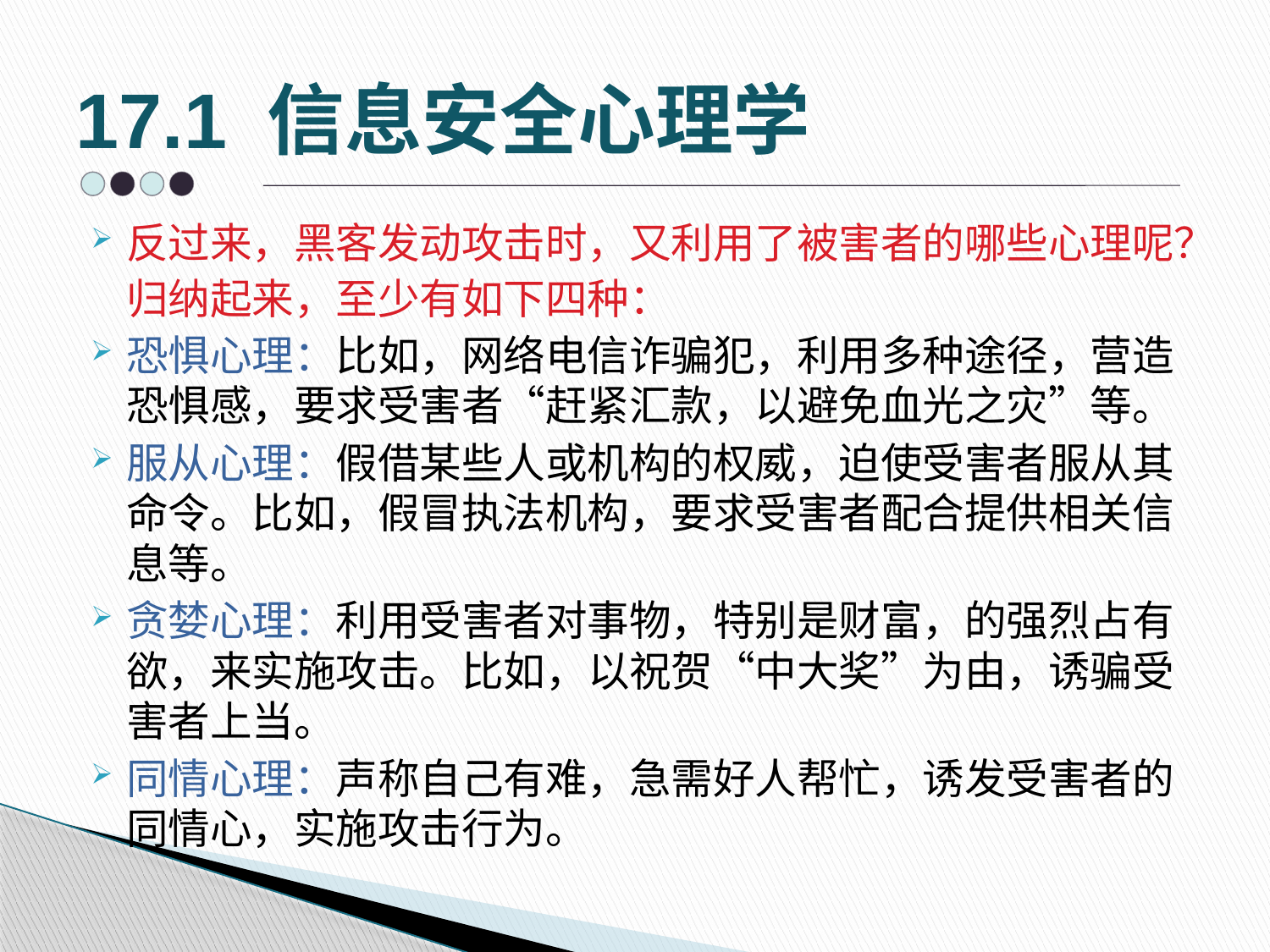

# 17.1 信息安全心理学

反过来，黑客发动攻击时，又利用了被害者的哪些心理呢？归纳起来，至少有如下四种：
恐惧心理：比如，网络电信诈骗犯，利用多种途径，营造恐惧感，要求受害者“赶紧汇款，以避免血光之灾”等。
服从心理：假借某些人或机构的权威，迫使受害者服从其命令。比如，假冒执法机构，要求受害者配合提供相关信息等。
贪婪心理：利用受害者对事物，特别是财富，的强烈占有欲，来实施攻击。比如，以祝贺“中大奖”为由，诱骗受害者上当。
同情心理：声称自己有难，急需好人帮忙，诱发受害者的同情心，实施攻击行为。